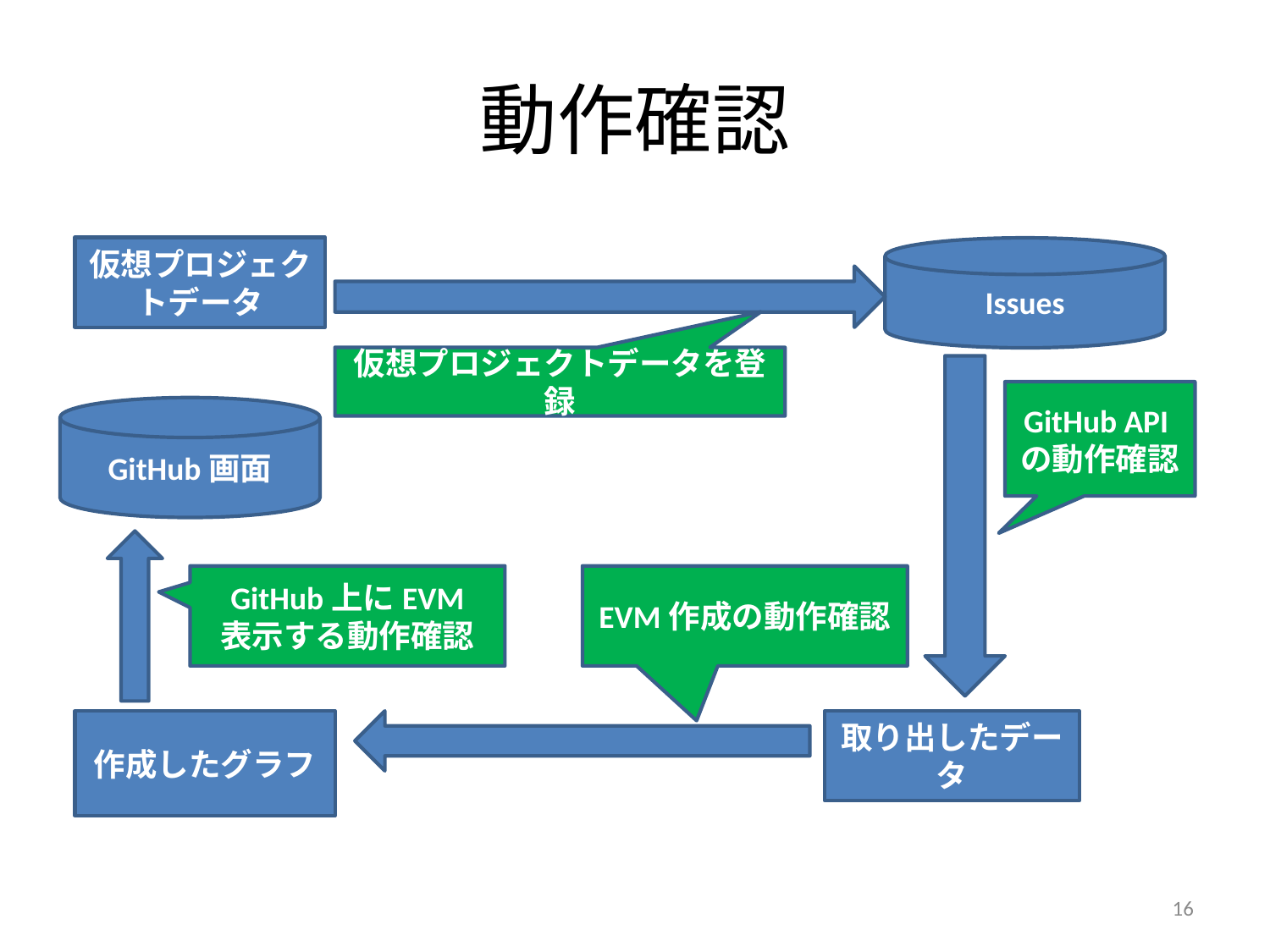

# 動作確認

仮想プロジェクトデータ
Issues

仮想プロジェクトデータを登録

GitHub APIの動作確認
GitHub画面

GitHub上にEVM
表示する動作確認
EVM作成の動作確認
作成したグラフ

取り出したデータ

16